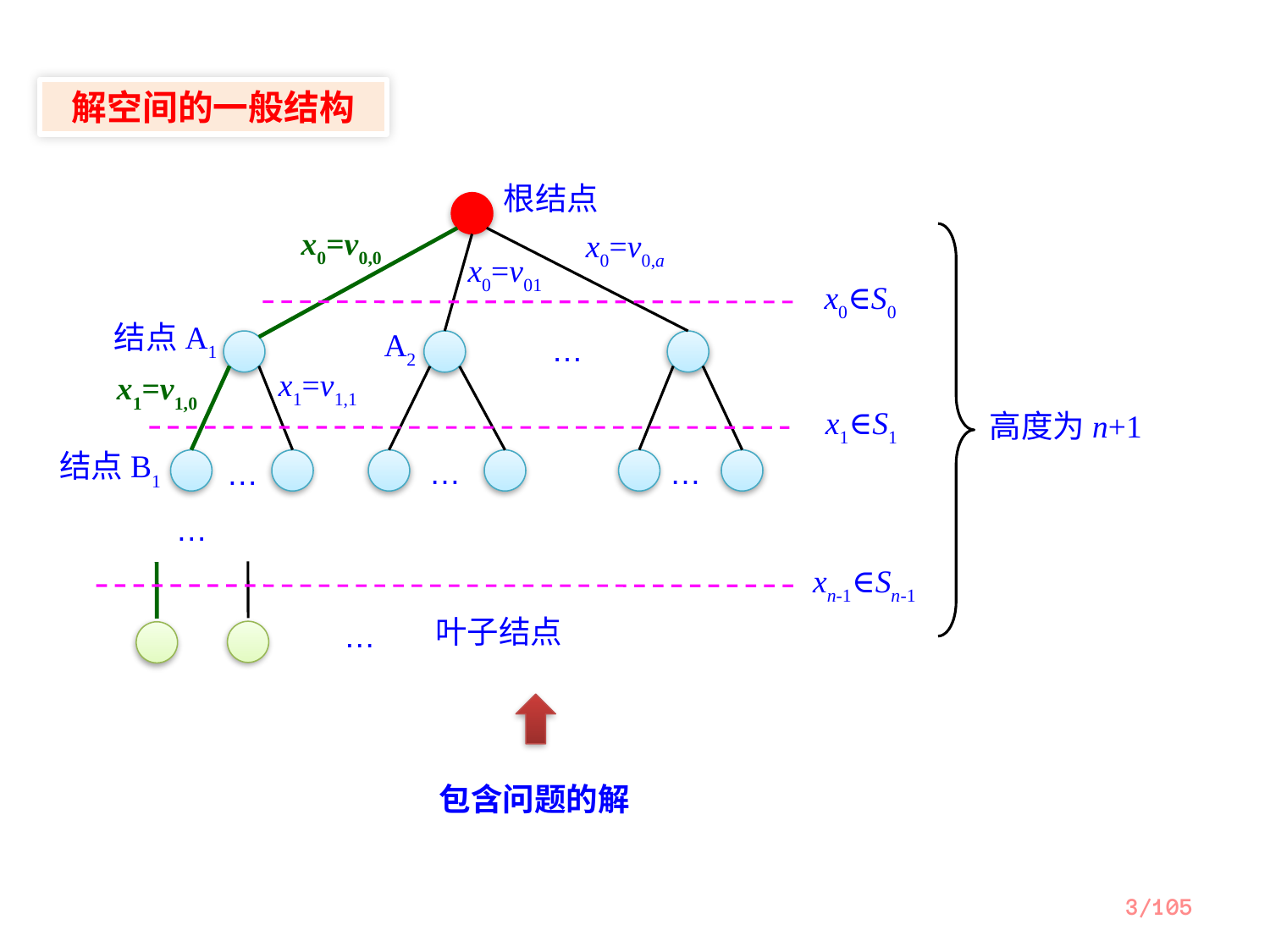

解空间的一般结构
根结点

x0=v0,0

x0=v0,a

x0=v01
x0∈S0

结点A1
A2
…

x1=v1,1

x1=v1,0
x1∈S1
高度为n+1

结点B1

…
…
…
…
xn-1∈Sn-1

叶子结点
…

包含问题的解
3/105